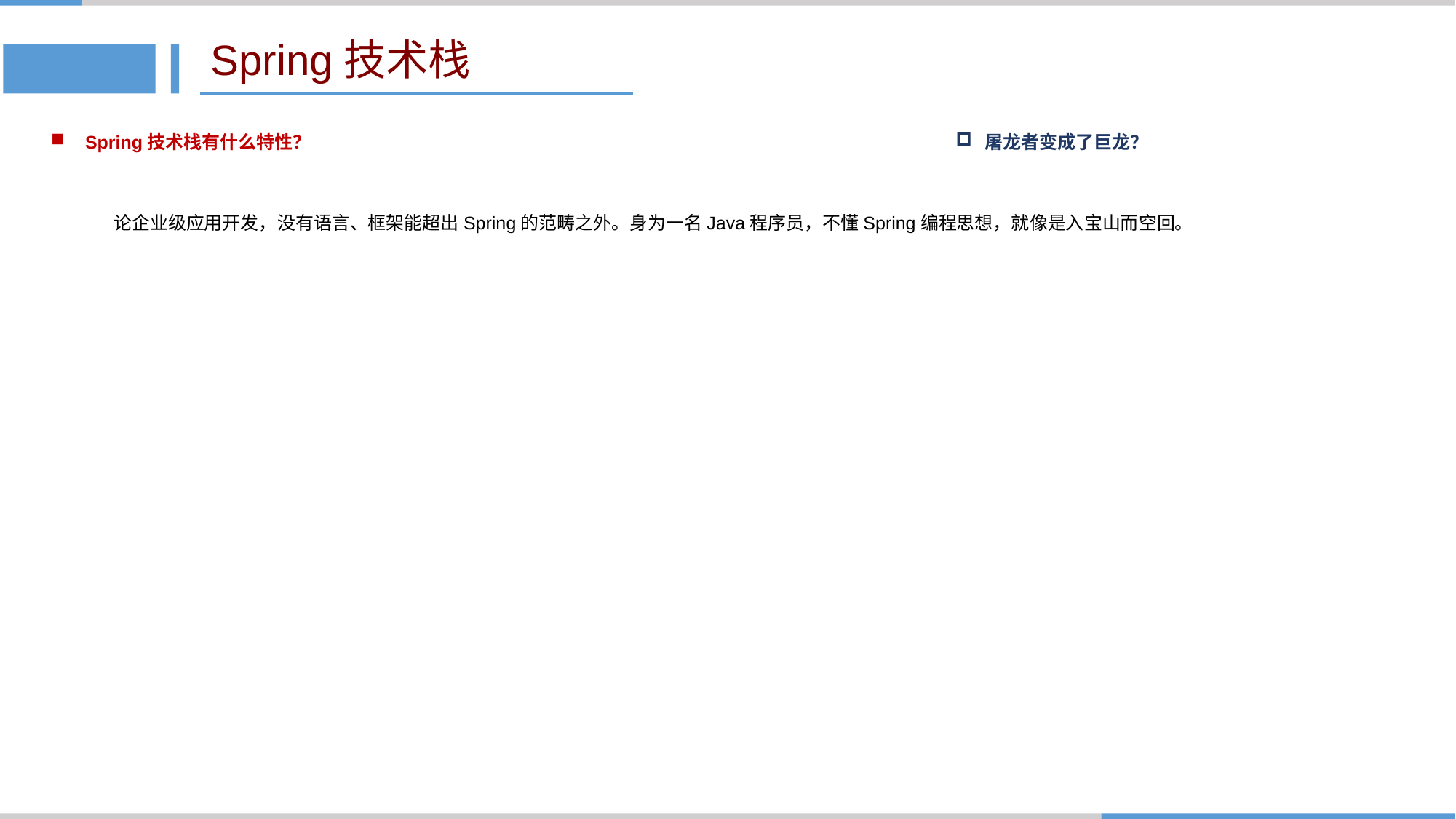

# Spring技术栈

Spring技术栈有什么特性？
 屠龙者变成了巨龙？
论企业级应用开发，没有语言、框架能超出Spring的范畴之外。身为一名Java程序员，不懂Spring编程思想，就像是入宝山而空回。